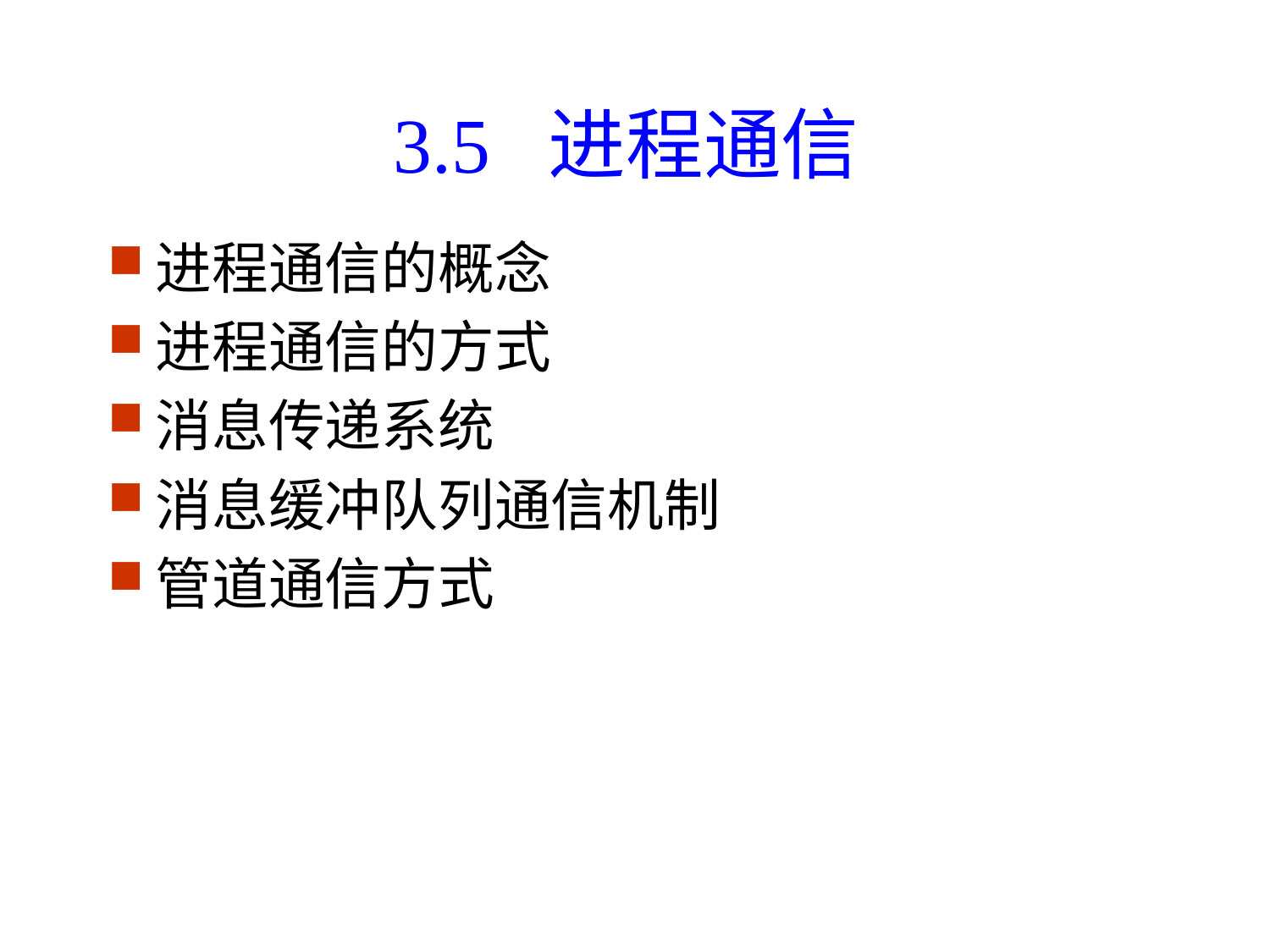

# 3.5  进程通信
进程通信的概念
进程通信的方式
消息传递系统
消息缓冲队列通信机制
管道通信方式